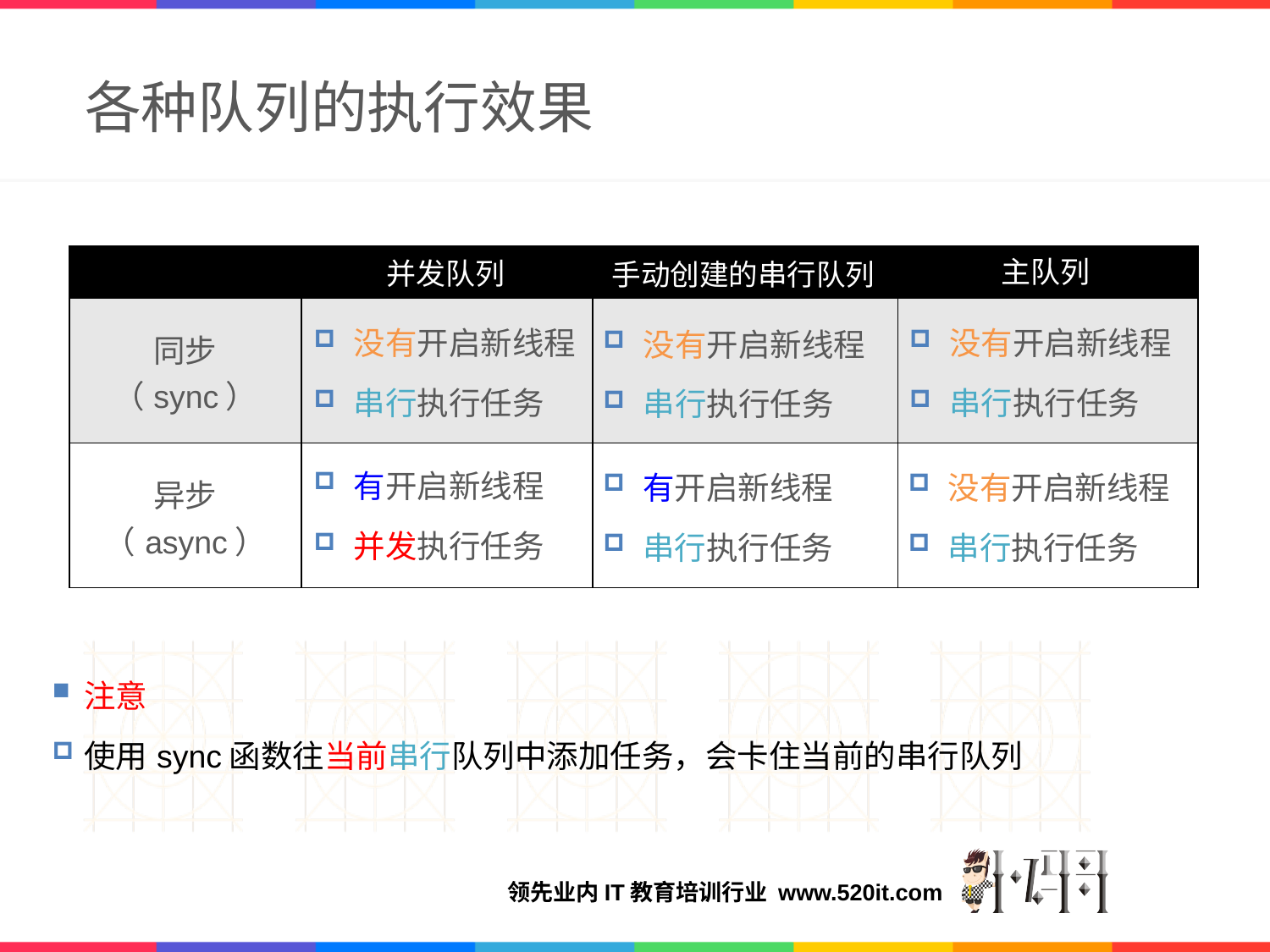

# 各种队列的执行效果
主队列
并发队列
手动创建的串行队列
|  |  |  |  |
| --- | --- | --- | --- |
|  |  |  |  |
|  |  |  |  |
同步（sync）
没有开启新线程
串行执行任务
没有开启新线程
串行执行任务
没有开启新线程
串行执行任务
有开启新线程
并发执行任务
有开启新线程
串行执行任务
没有开启新线程
串行执行任务
异步（async）
注意
使用sync函数往当前串行队列中添加任务，会卡住当前的串行队列